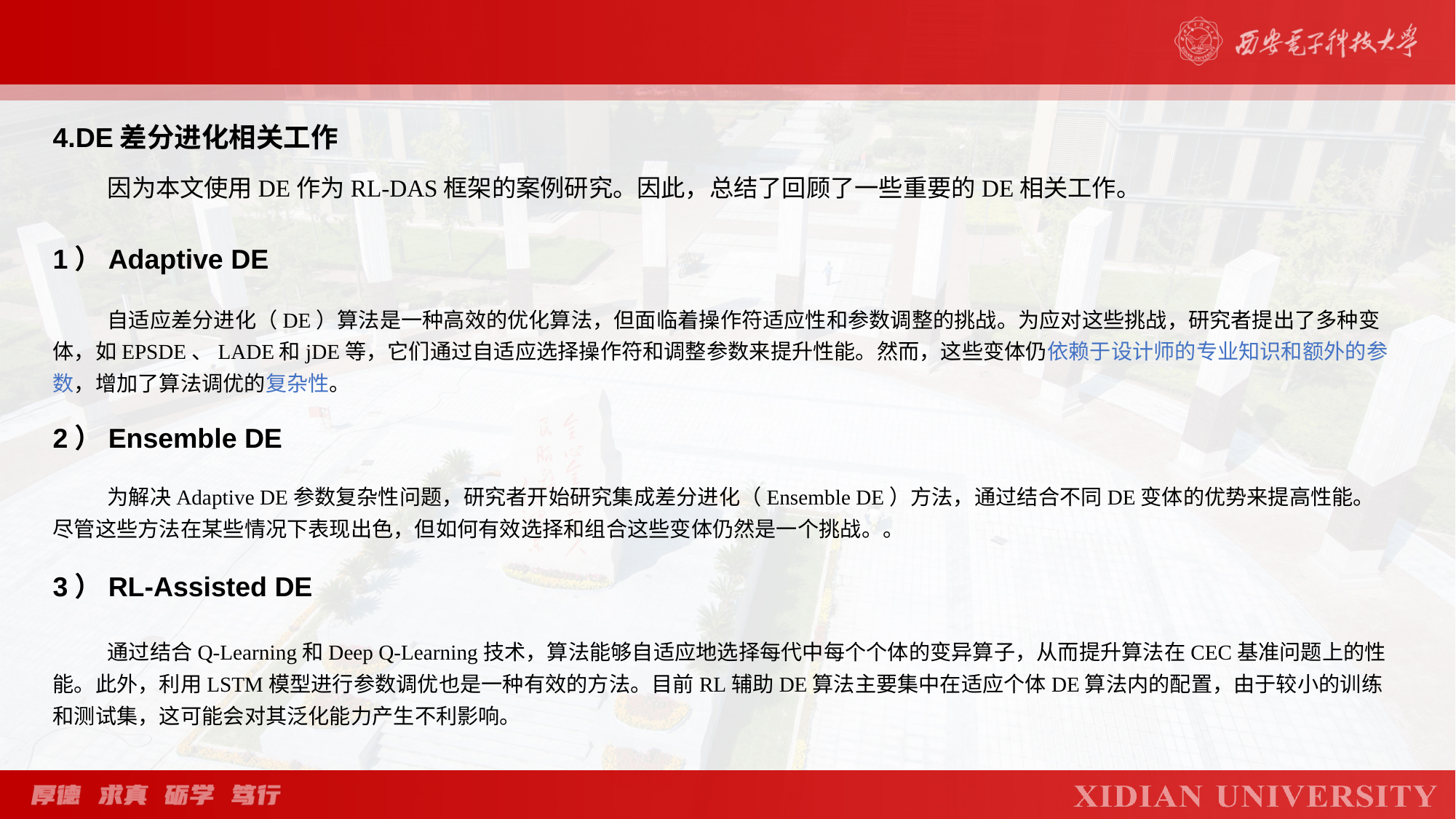

4.DE差分进化相关工作
因为本文使用DE作为RL-DAS框架的案例研究。因此，总结了回顾了一些重要的DE相关工作。
1）Adaptive DE
自适应差分进化（DE）算法是一种高效的优化算法，但面临着操作符适应性和参数调整的挑战。为应对这些挑战，研究者提出了多种变体，如EPSDE、LADE和jDE等，它们通过自适应选择操作符和调整参数来提升性能。然而，这些变体仍依赖于设计师的专业知识和额外的参数，增加了算法调优的复杂性。
2）Ensemble DE
为解决Adaptive DE参数复杂性问题，研究者开始研究集成差分进化（Ensemble DE）方法，通过结合不同DE变体的优势来提高性能。尽管这些方法在某些情况下表现出色，但如何有效选择和组合这些变体仍然是一个挑战。。
3）RL-Assisted DE
通过结合Q-Learning和Deep Q-Learning技术，算法能够自适应地选择每代中每个个体的变异算子，从而提升算法在CEC基准问题上的性能。此外，利用LSTM模型进行参数调优也是一种有效的方法。目前RL辅助DE算法主要集中在适应个体DE算法内的配置，由于较小的训练和测试集，这可能会对其泛化能力产生不利影响。